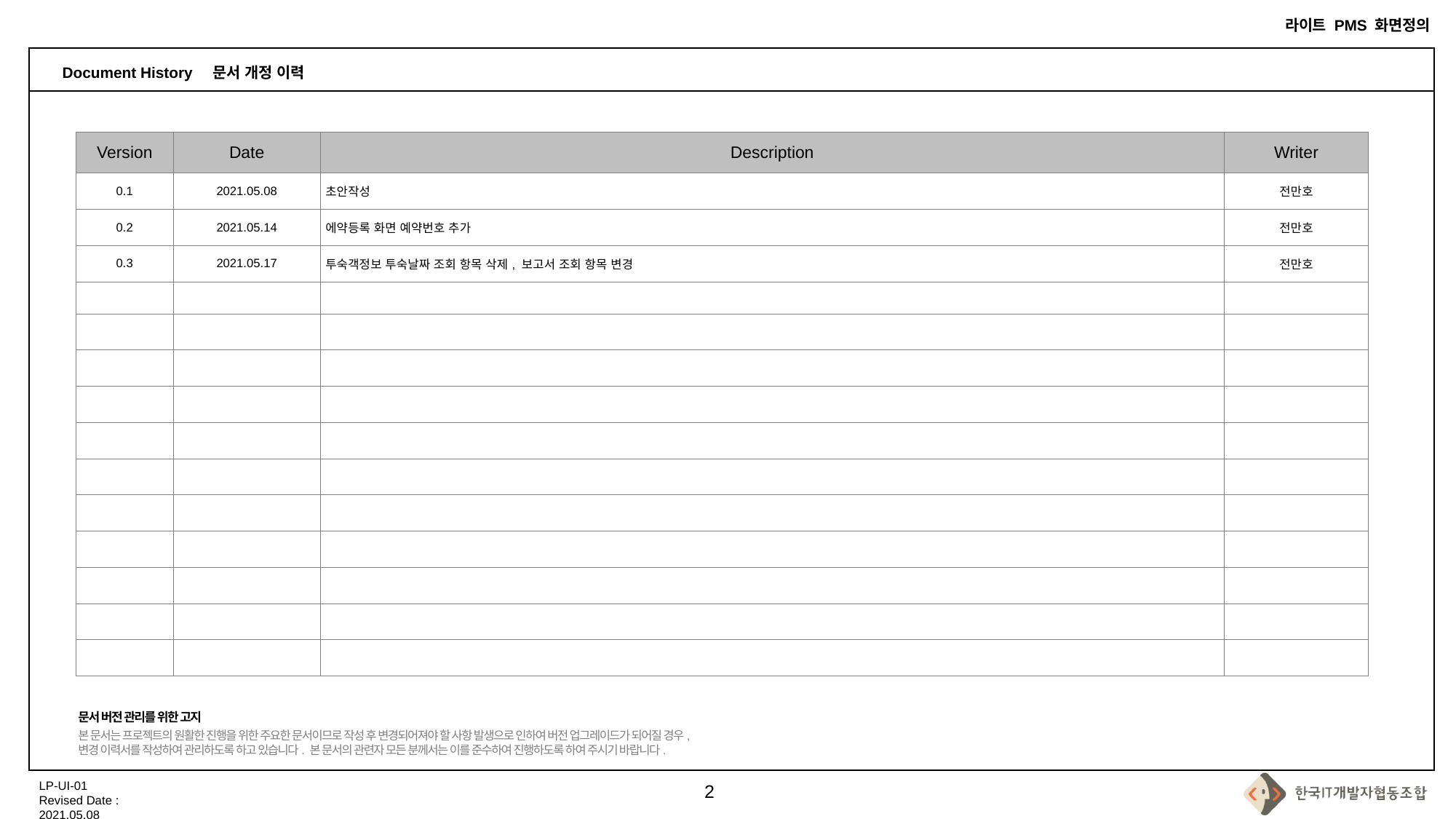

Document History    문서 개정 이력
| Version | Date | Description | Writer |
| --- | --- | --- | --- |
| 0.1 | 2021.05.08 | 초안작성 | 전만호 |
| 0.2 | 2021.05.14 | 에약등록 화면 예약번호 추가 | 전만호 |
| 0.3 | 2021.05.17 | 투숙객정보 투숙날짜 조회 항목 삭제, 보고서 조회 항목 변경 | 전만호 |
|  |  |  |  |
|  |  |  |  |
|  |  |  |  |
|  |  |  |  |
|  |  |  |  |
|  |  |  |  |
|  |  |  |  |
|  |  |  |  |
|  |  |  |  |
|  |  |  |  |
|  |  |  |  |
문서 버전 관리를 위한 고지

본 문서는 프로젝트의 원활한 진행을 위한 주요한 문서이므로 작성 후 변경되어져야 할 사항 발생으로 인하여 버전 업그레이드가 되어질 경우,
변경 이력서를 작성하여 관리하도록 하고 있습니다. 본 문서의 관련자 모든 분께서는 이를 준수하여 진행하도록 하여 주시기 바랍니다.
2